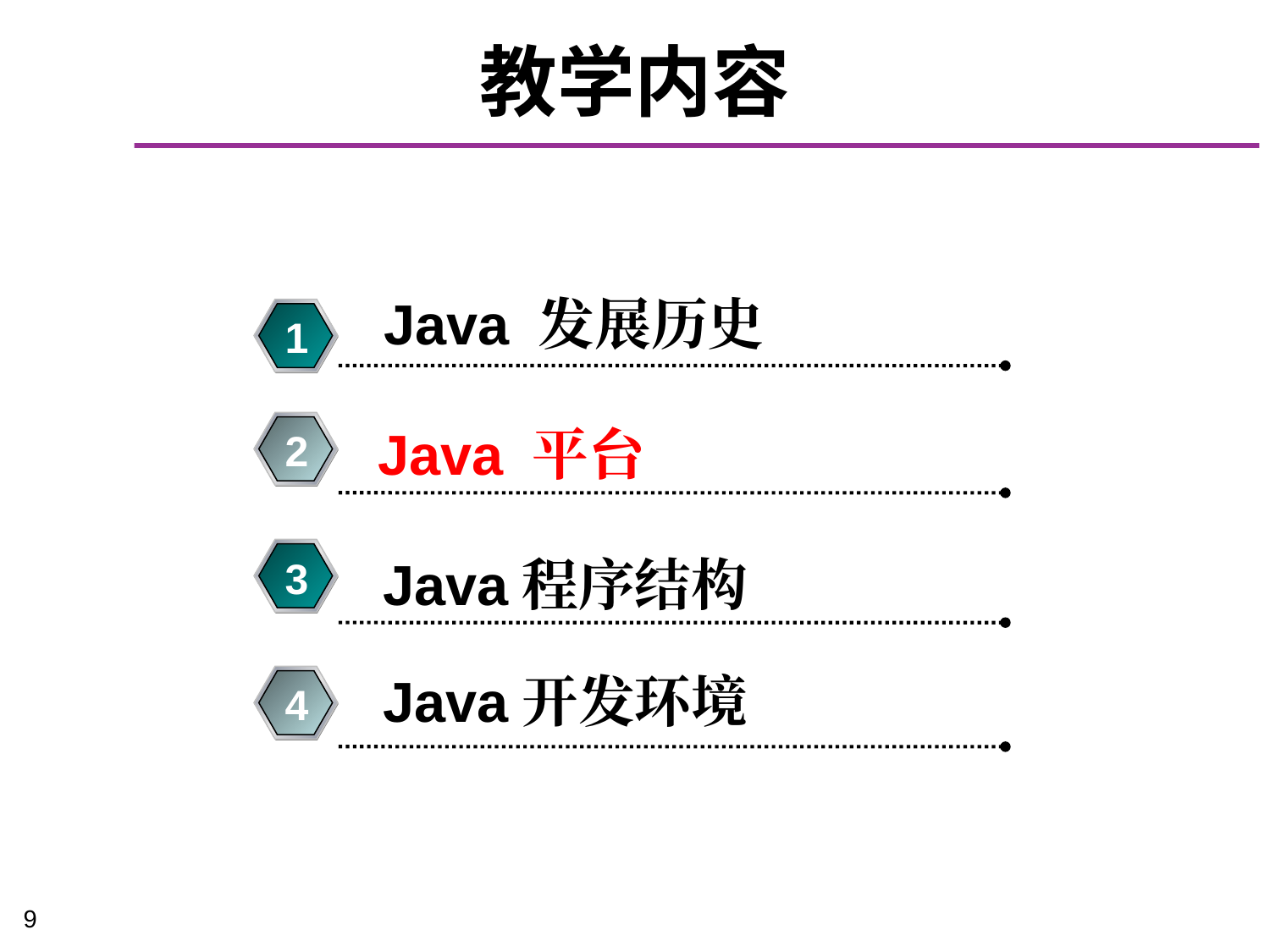

# 教学内容
Java 发展历史

1

2
Java 平台

3
Java程序结构

Java开发环境

4

9